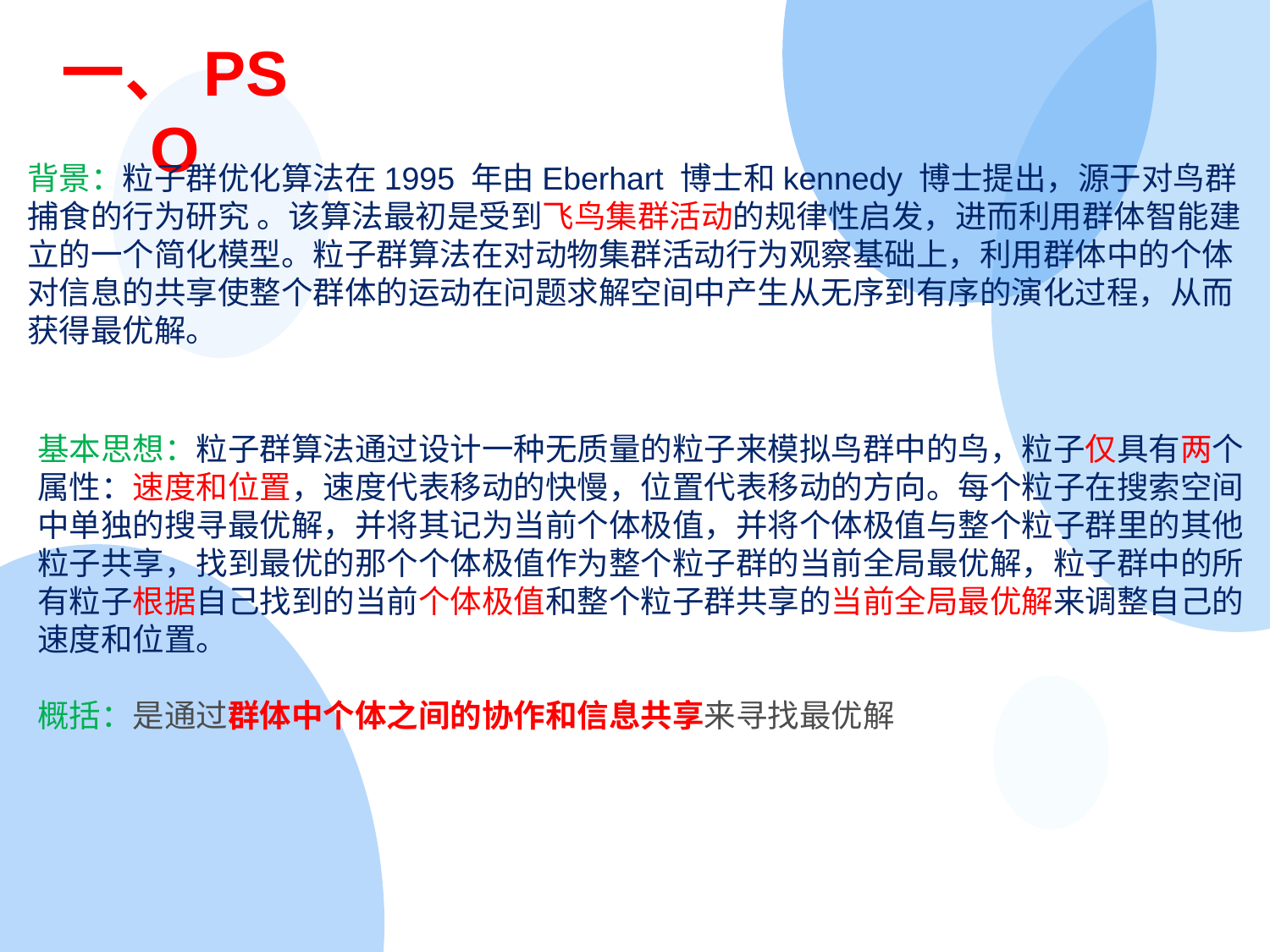

一、PSO
背景：粒子群优化算法在1995 年由Eberhart 博士和kennedy 博士提出，源于对鸟群捕食的行为研究 。该算法最初是受到飞鸟集群活动的规律性启发，进而利用群体智能建立的一个简化模型。粒子群算法在对动物集群活动行为观察基础上，利用群体中的个体对信息的共享使整个群体的运动在问题求解空间中产生从无序到有序的演化过程，从而获得最优解。
基本思想：粒子群算法通过设计一种无质量的粒子来模拟鸟群中的鸟，粒子仅具有两个属性：速度和位置，速度代表移动的快慢，位置代表移动的方向。每个粒子在搜索空间中单独的搜寻最优解，并将其记为当前个体极值，并将个体极值与整个粒子群里的其他粒子共享，找到最优的那个个体极值作为整个粒子群的当前全局最优解，粒子群中的所有粒子根据自己找到的当前个体极值和整个粒子群共享的当前全局最优解来调整自己的速度和位置。

概括：是通过群体中个体之间的协作和信息共享来寻找最优解